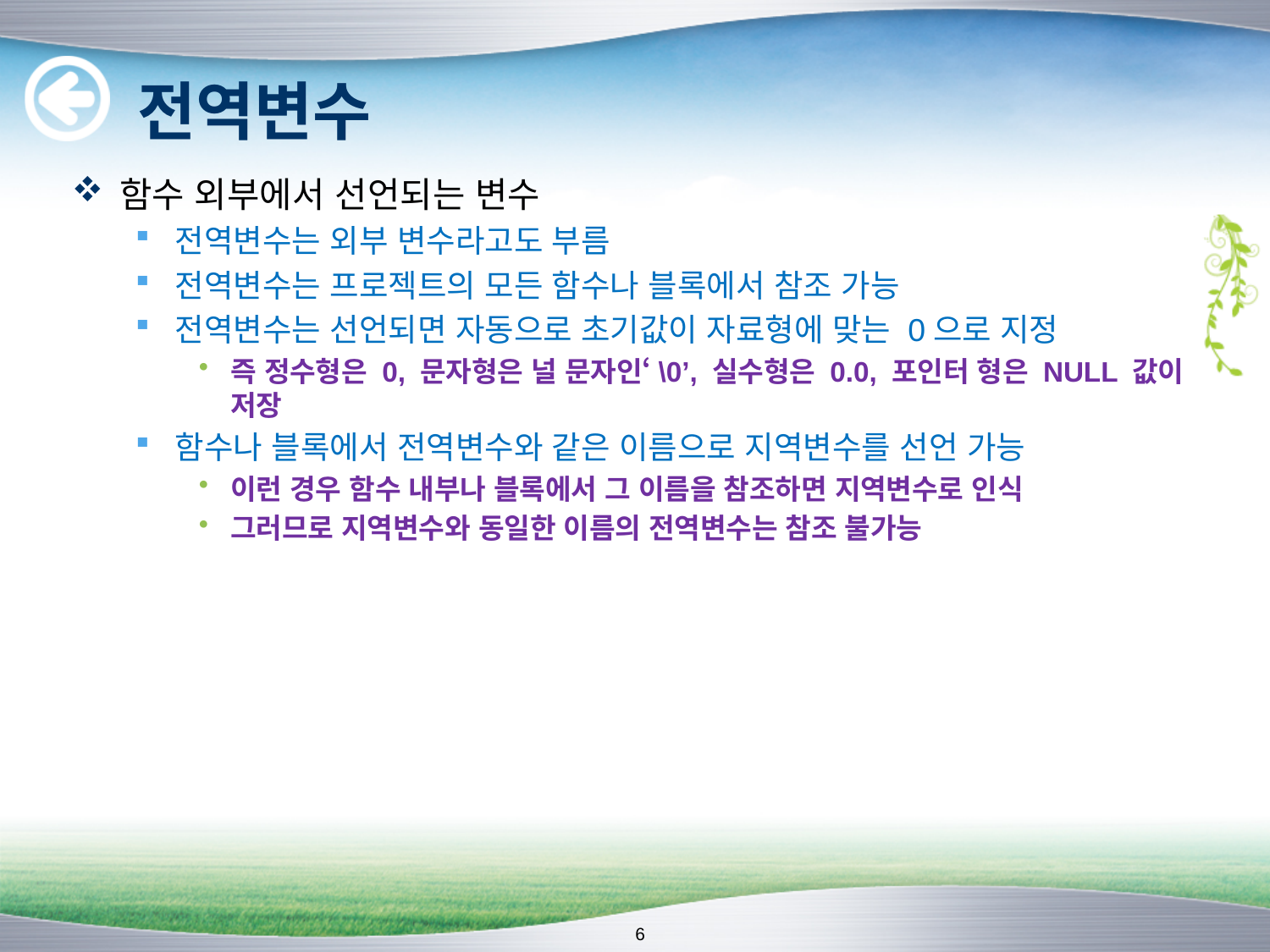

# 전역변수
함수 외부에서 선언되는 변수
전역변수는 외부 변수라고도 부름
전역변수는 프로젝트의 모든 함수나 블록에서 참조 가능
전역변수는 선언되면 자동으로 초기값이 자료형에 맞는 0으로 지정
즉 정수형은 0, 문자형은 널 문자인‘\0’, 실수형은 0.0, 포인터 형은 NULL 값이 저장
함수나 블록에서 전역변수와 같은 이름으로 지역변수를 선언 가능
이런 경우 함수 내부나 블록에서 그 이름을 참조하면 지역변수로 인식
그러므로 지역변수와 동일한 이름의 전역변수는 참조 불가능
6